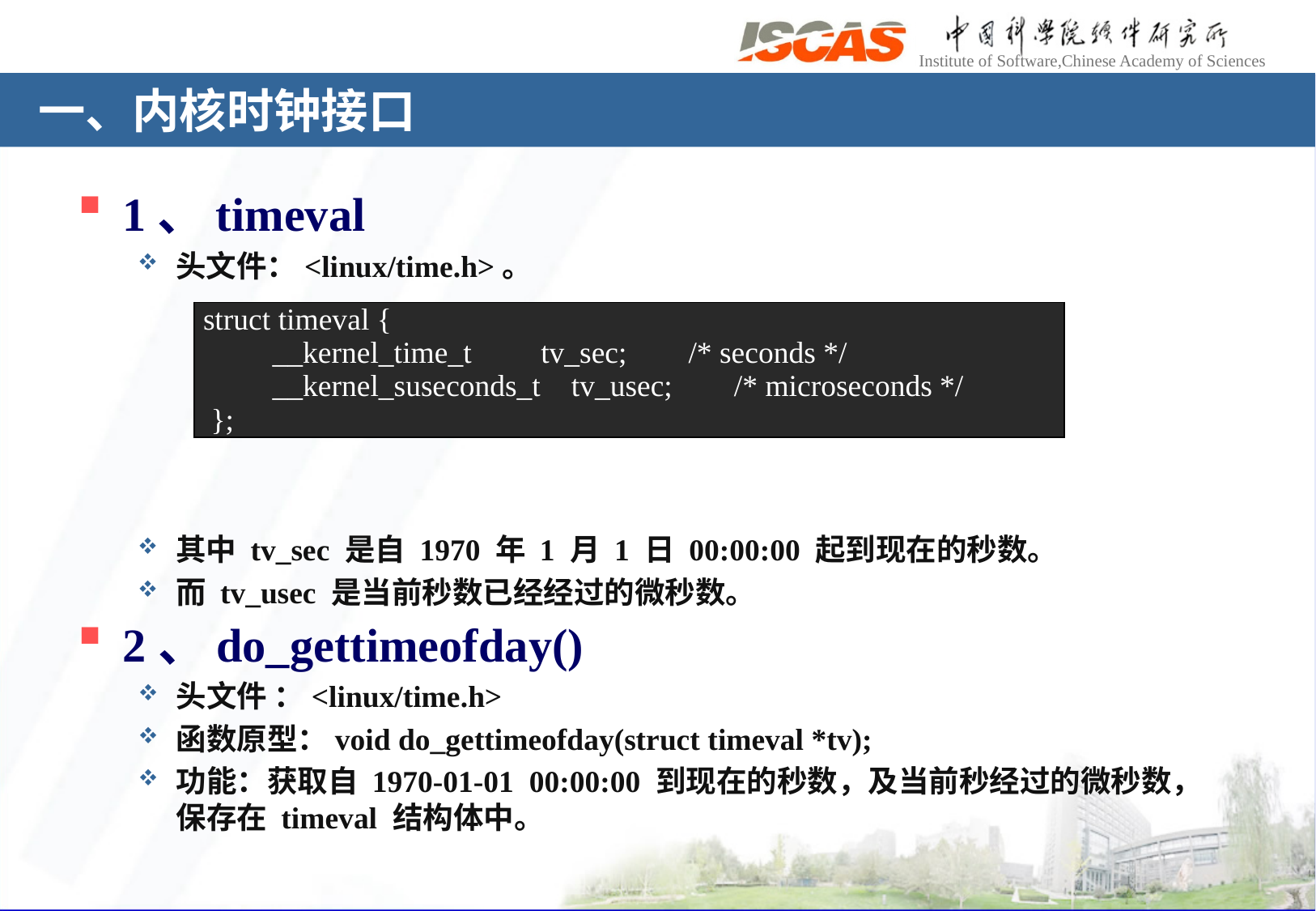

# 一、内核时钟接口
1、timeval
头文件：<linux/time.h>。

其中 tv_sec 是自 1970 年 1 月 1 日 00:00:00 起到现在的秒数。
而 tv_usec 是当前秒数已经经过的微秒数。

| struct timeval { \_\_kernel\_time\_t tv\_sec; /\* seconds \*/ \_\_kernel\_suseconds\_t tv\_usec; /\* microseconds \*/ }; |
| --- |
2、do_gettimeofday()
头文件 ：<linux/time.h>
函数原型：void do_gettimeofday(struct timeval *tv);
功能：获取自 1970-01-01  00:00:00 到现在的秒数，及当前秒经过的微秒数，  保存在 timeval 结构体中。